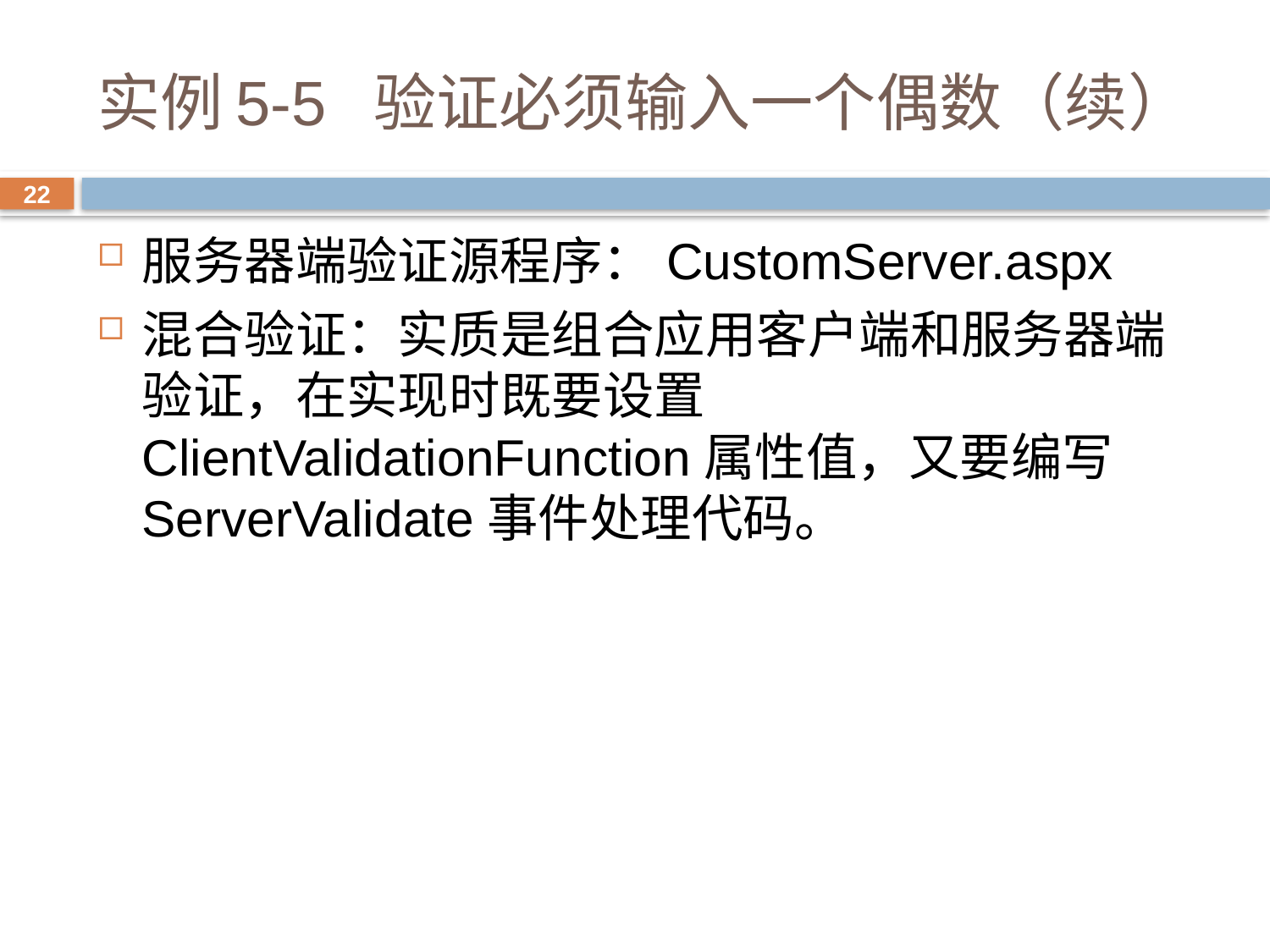

# 实例5-5  验证必须输入一个偶数（续）
22
服务器端验证源程序：CustomServer.aspx
混合验证：实质是组合应用客户端和服务器端验证，在实现时既要设置ClientValidationFunction属性值，又要编写ServerValidate事件处理代码。